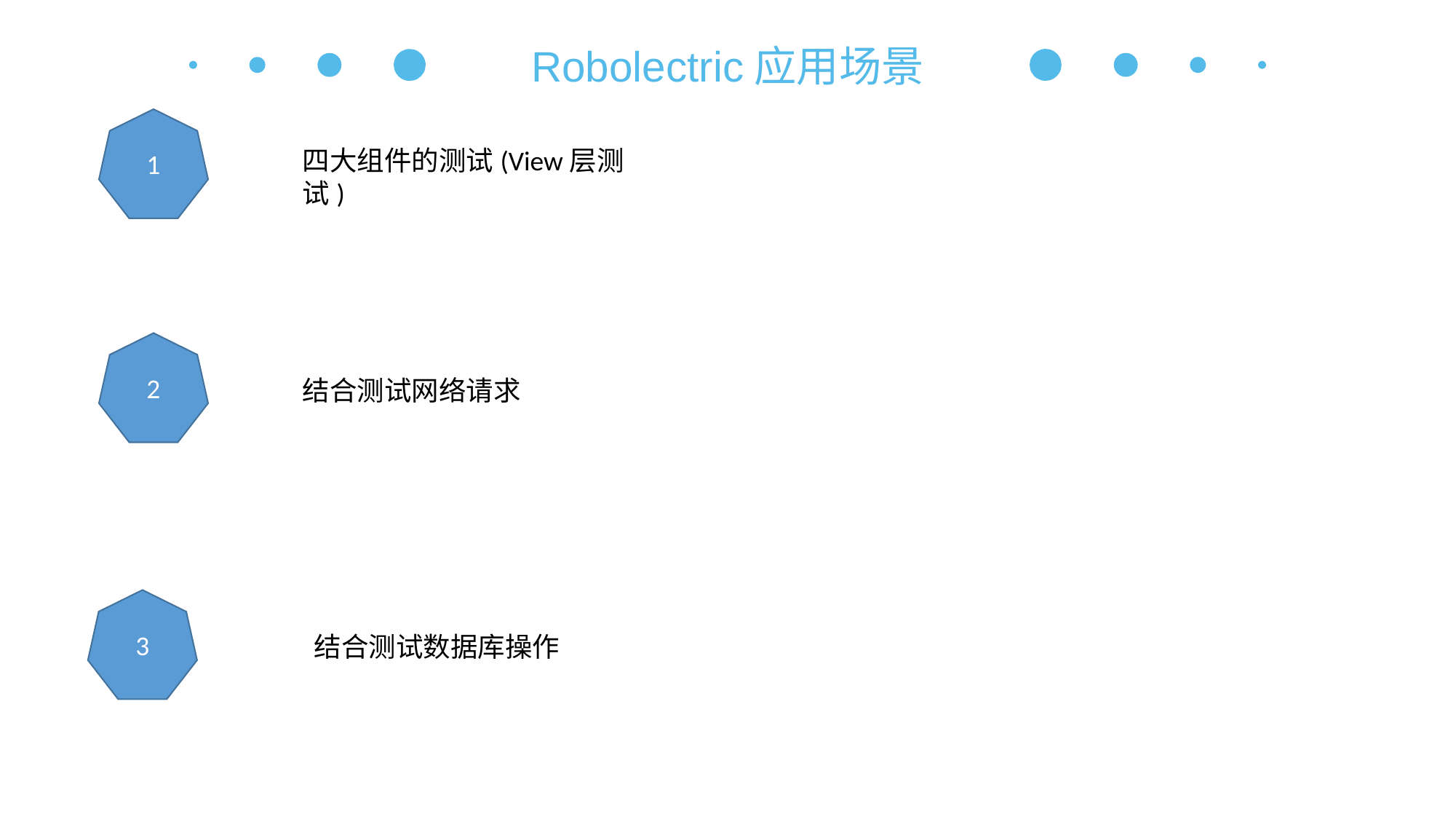

Robolectric应用场景

1
四大组件的测试(View层测试)
2
结合测试网络请求
3
结合测试数据库操作